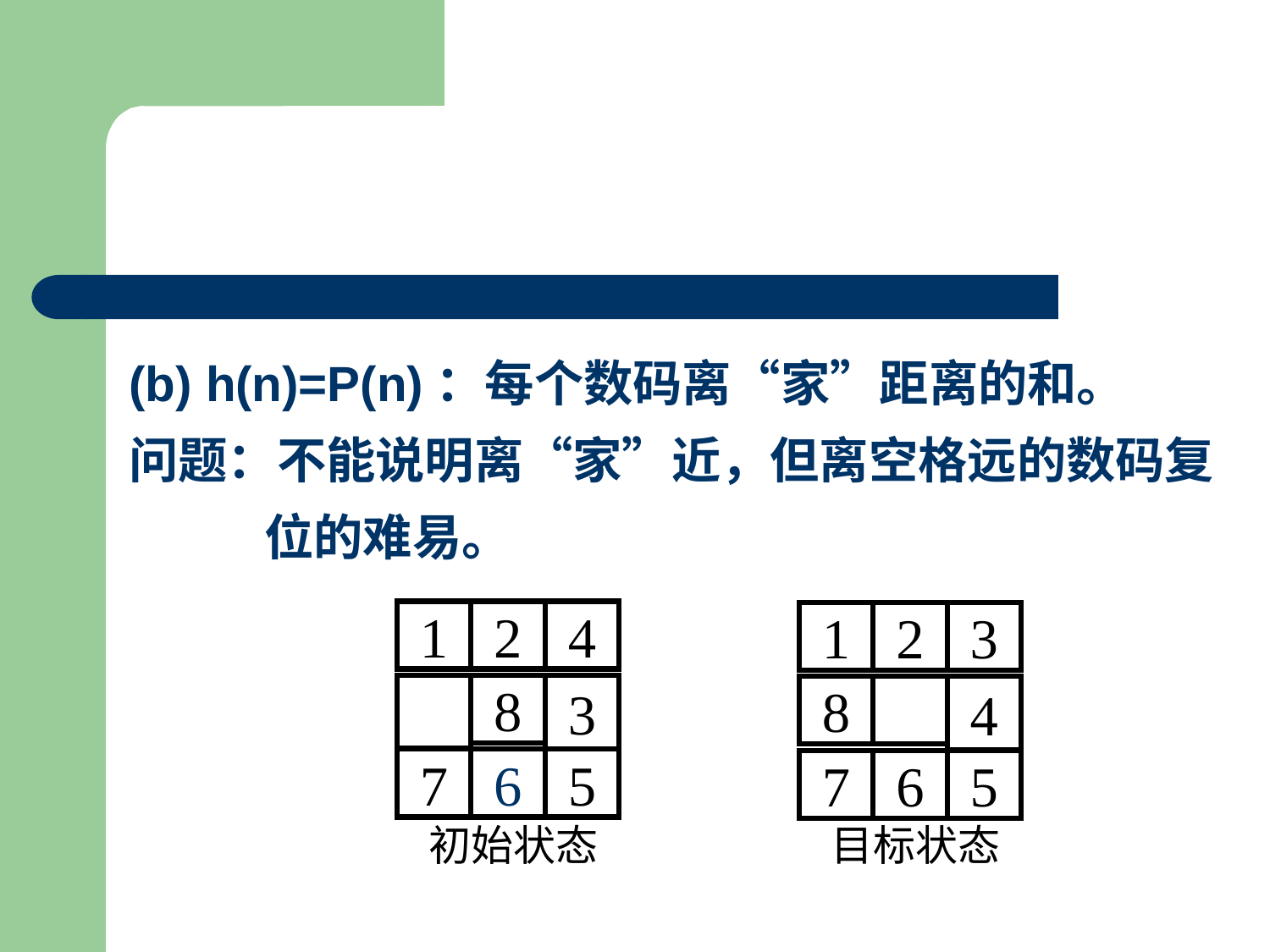

#
(b) h(n)=P(n)：每个数码离“家”距离的和。
问题：不能说明离“家”近，但离空格远的数码复
           位的难易。

1
2
4

8
3
7
6
5
1
2
3
8

4
7
6
5
初始状态
目标状态
73